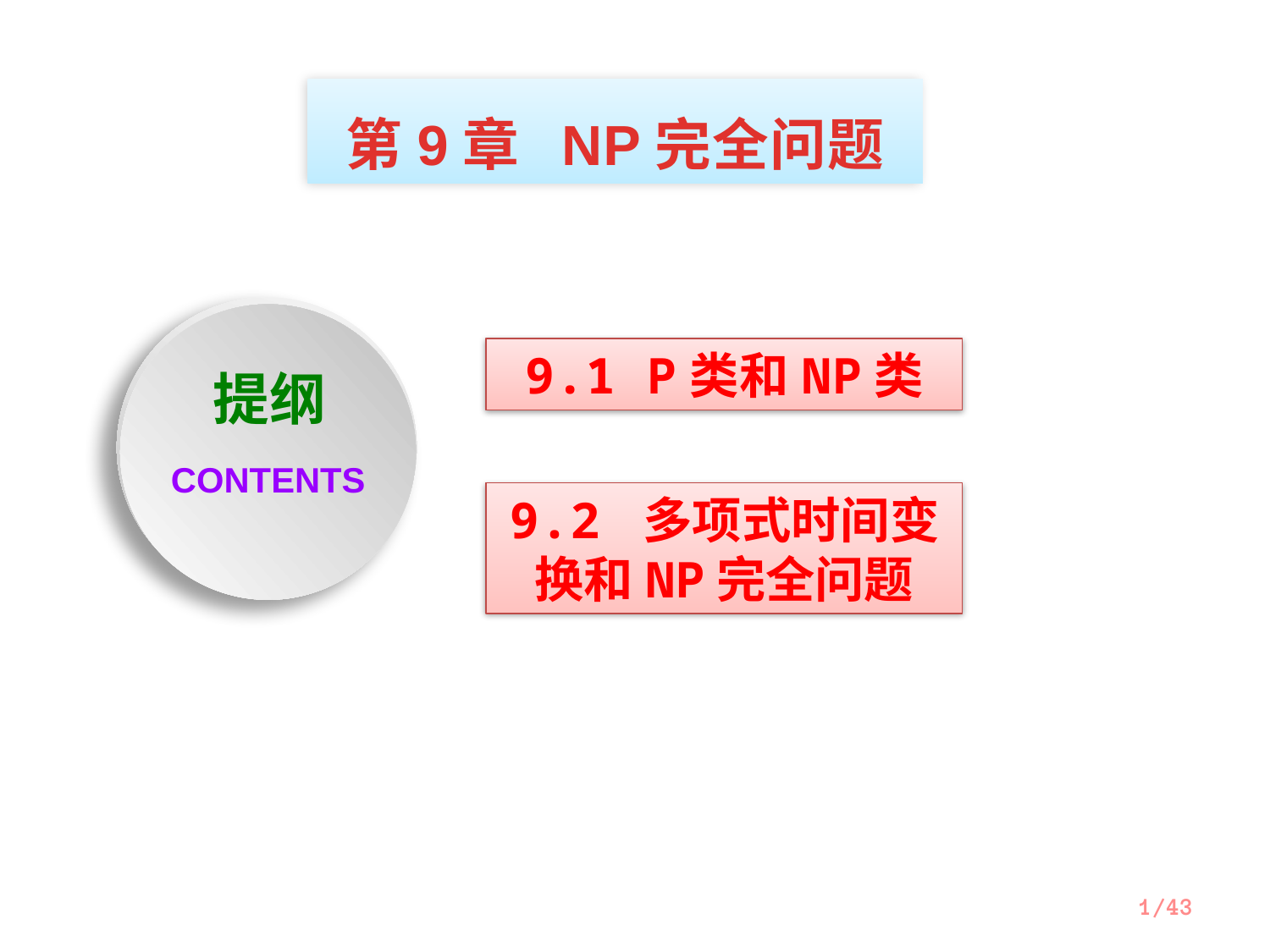

第9章  NP完全问题

9.1 P类和NP类
提纲
CONTENTS
9.2 多项式时间变换和NP完全问题
1/43